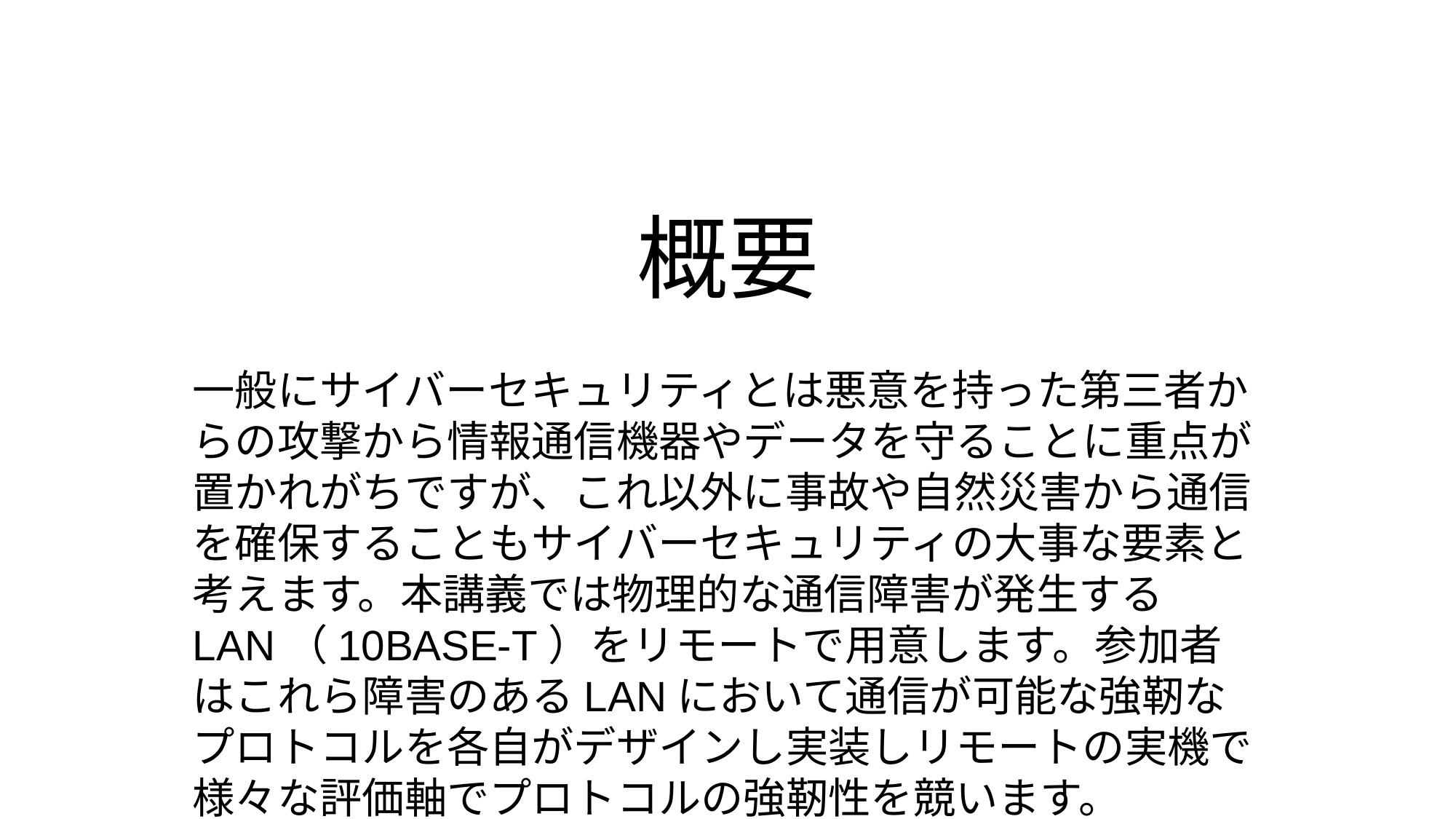

# 概要
一般にサイバーセキュリティとは悪意を持った第三者からの攻撃から情報通信機器やデータを守ることに重点が置かれがちですが、これ以外に事故や自然災害から通信を確保することもサイバーセキュリティの大事な要素と考えます。本講義では物理的な通信障害が発生するLAN（10BASE-T）をリモートで用意します。参加者はこれら障害のあるLANにおいて通信が可能な強靭なプロトコルを各自がデザインし実装しリモートの実機で様々な評価軸でプロトコルの強靭性を競います。